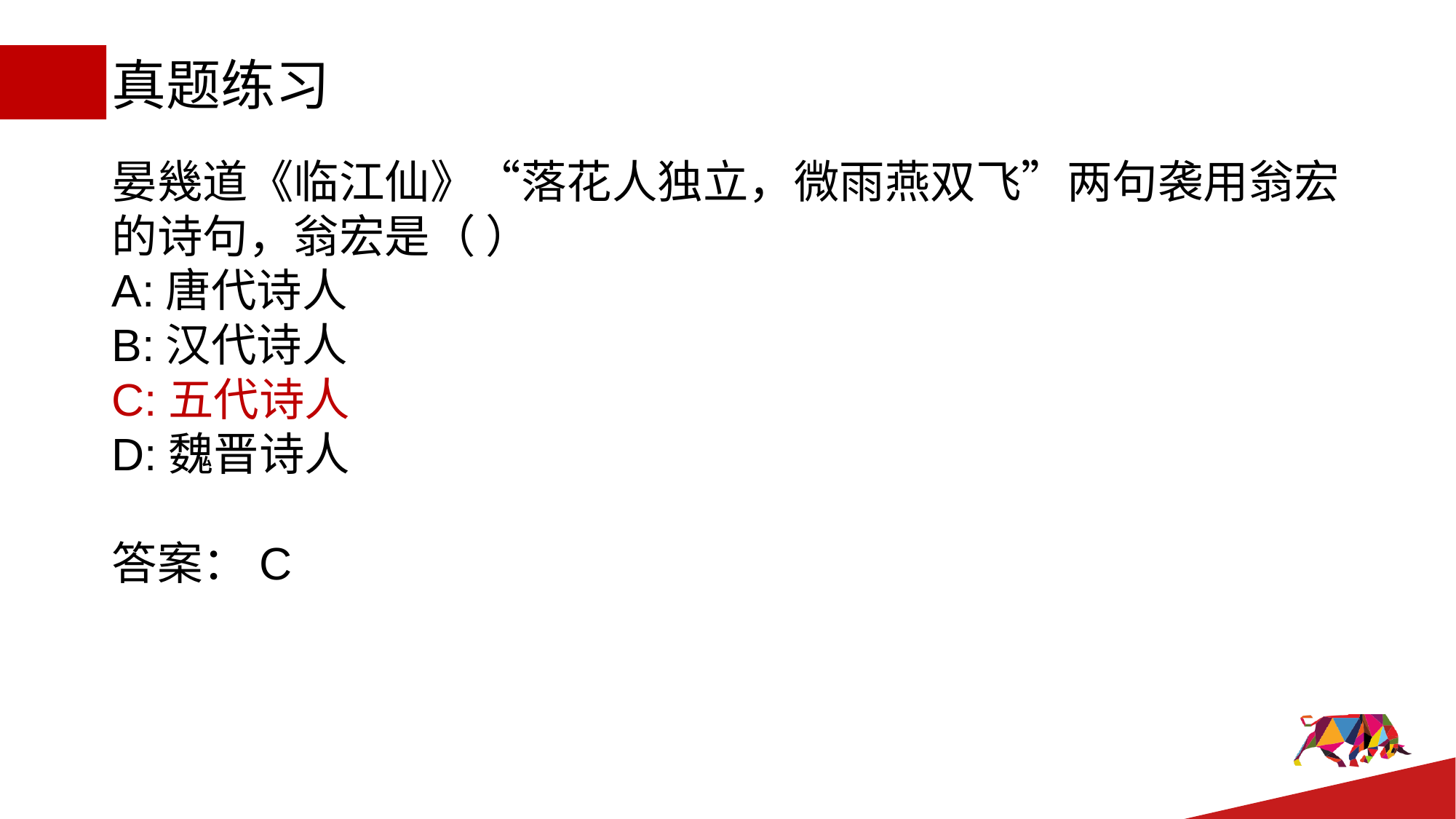

# 真题练习
晏幾道《临江仙》“落花人独立，微雨燕双飞”两句袭用翁宏的诗句，翁宏是（ ）
A:唐代诗人
B:汉代诗人
C:五代诗人
D:魏晋诗人

答案：C